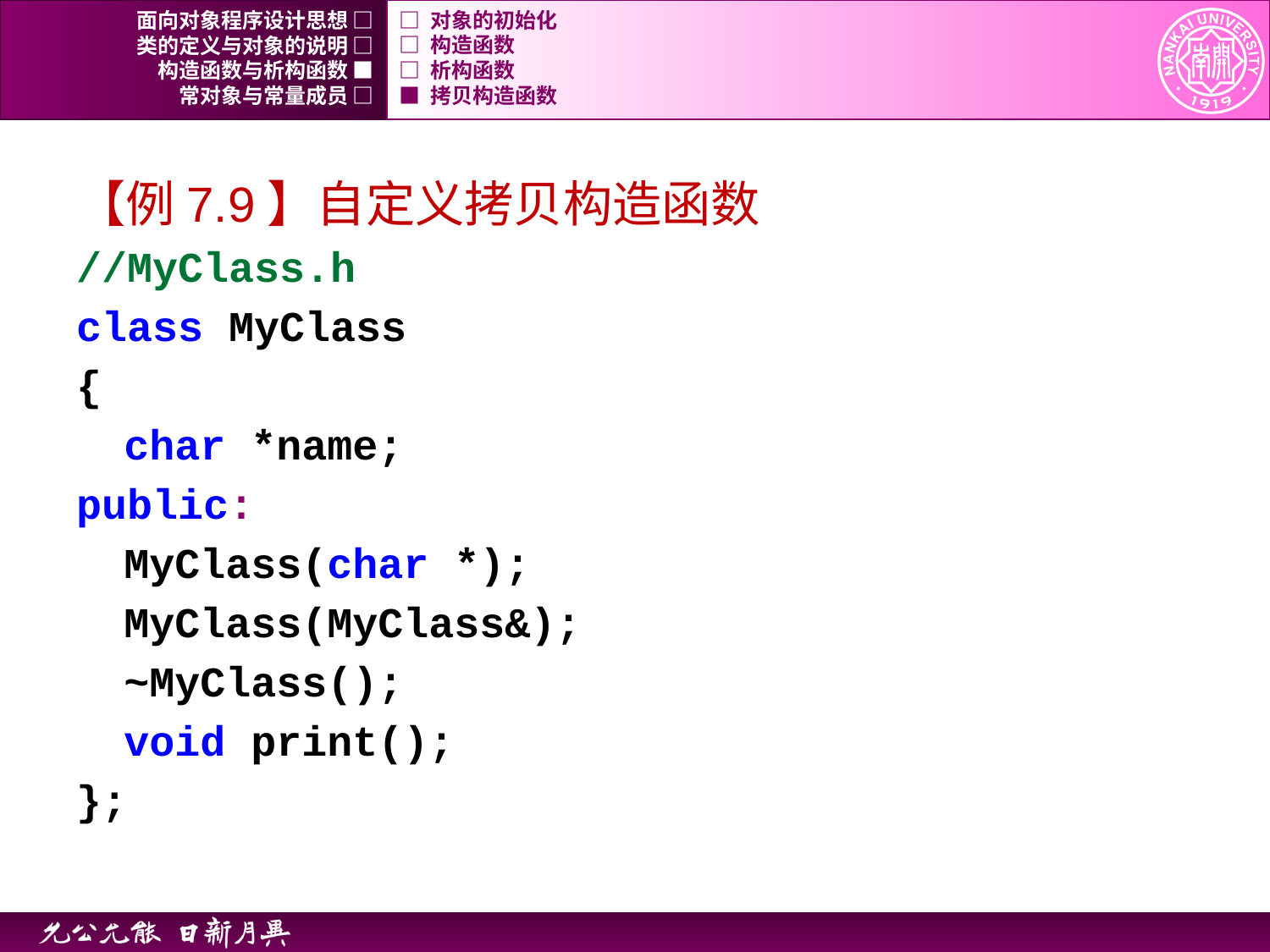

面向对象程序设计思想 □
□ 对象的初始化
类的定义与对象的说明 □
□ 构造函数
构造函数与析构函数 ■
□ 析构函数
常对象与常量成员 □

■ 拷贝构造函数
【例7.9】自定义拷贝构造函数
//MyClass.h
class MyClass
{
	char *name;
public:
	MyClass(char *);
	MyClass(MyClass&);
	~MyClass();
	void print();
};